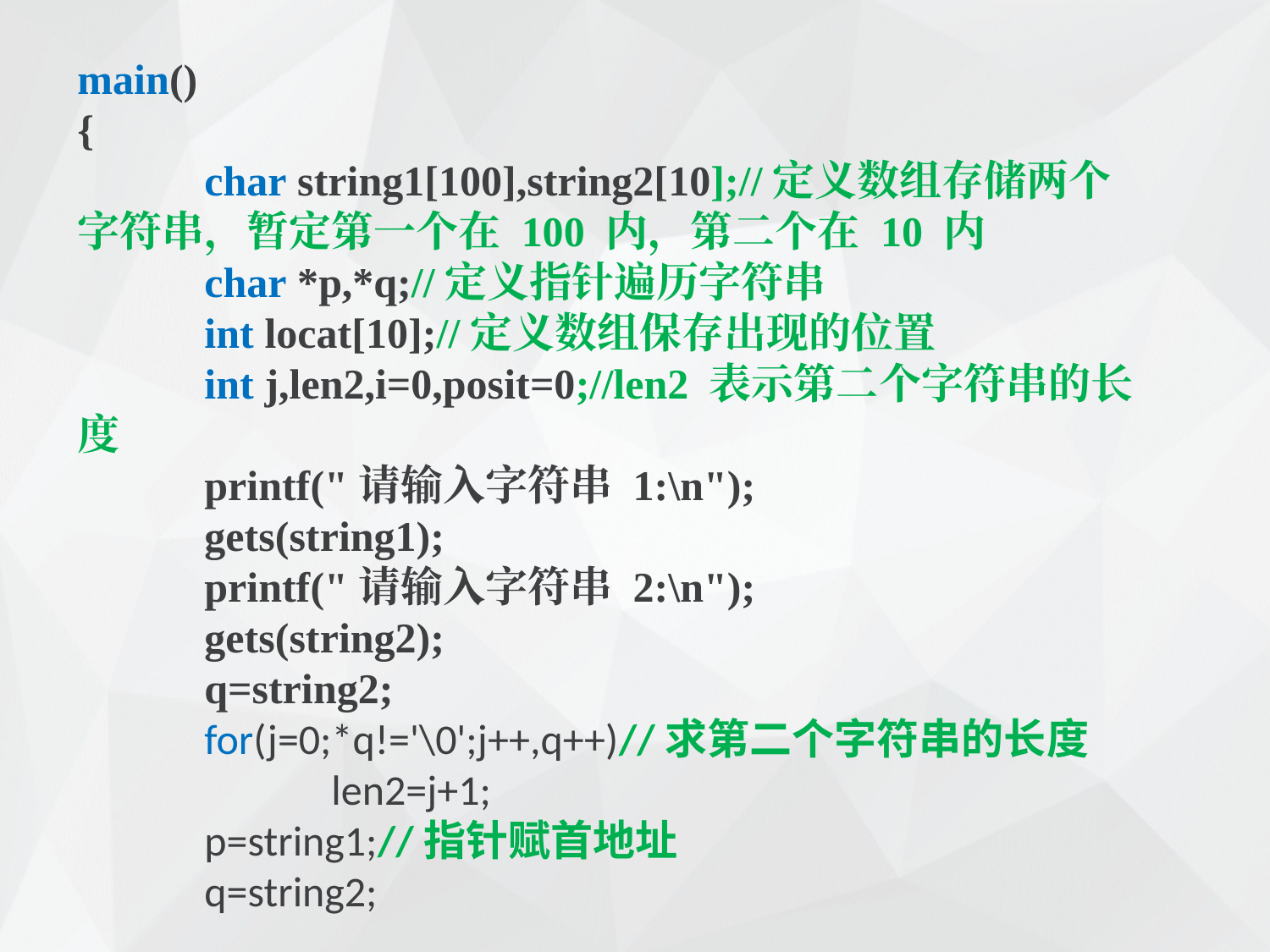

main()
{
	char string1[100],string2[10];//定义数组存储两个字符串，暂定第一个在 100 内，第二个在 10 内
	char *p,*q;//定义指针遍历字符串
	int locat[10];//定义数组保存出现的位置
	int j,len2,i=0,posit=0;//len2 表示第二个字符串的长度
	printf("请输入字符串 1:\n");
	gets(string1);
	printf("请输入字符串 2:\n");
	gets(string2);
	q=string2;
	for(j=0;*q!='\0';j++,q++)//求第二个字符串的长度
		len2=j+1;
	p=string1;//指针赋首地址
	q=string2;